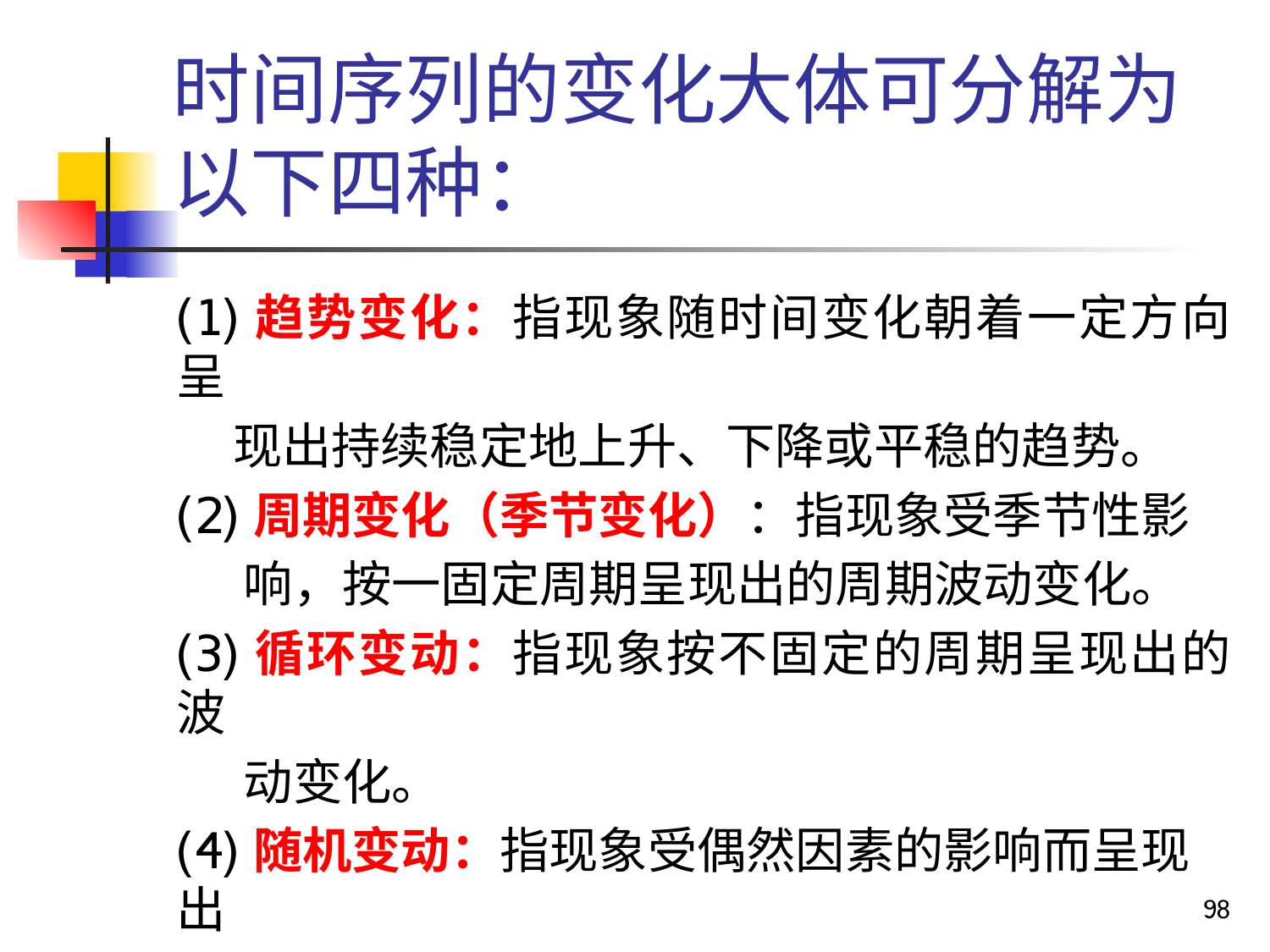

# 时间序列的变化大体可分解为以下四种：
(1)趋势变化：指现象随时间变化朝着一定方向呈
    现出持续稳定地上升、下降或平稳的趋势。
(2)周期变化（季节变化）：指现象受季节性影
     响，按一固定周期呈现出的周期波动变化。
(3)循环变动：指现象按不固定的周期呈现出的波
     动变化。
(4)随机变动：指现象受偶然因素的影响而呈现出
      的不规则波动。
98